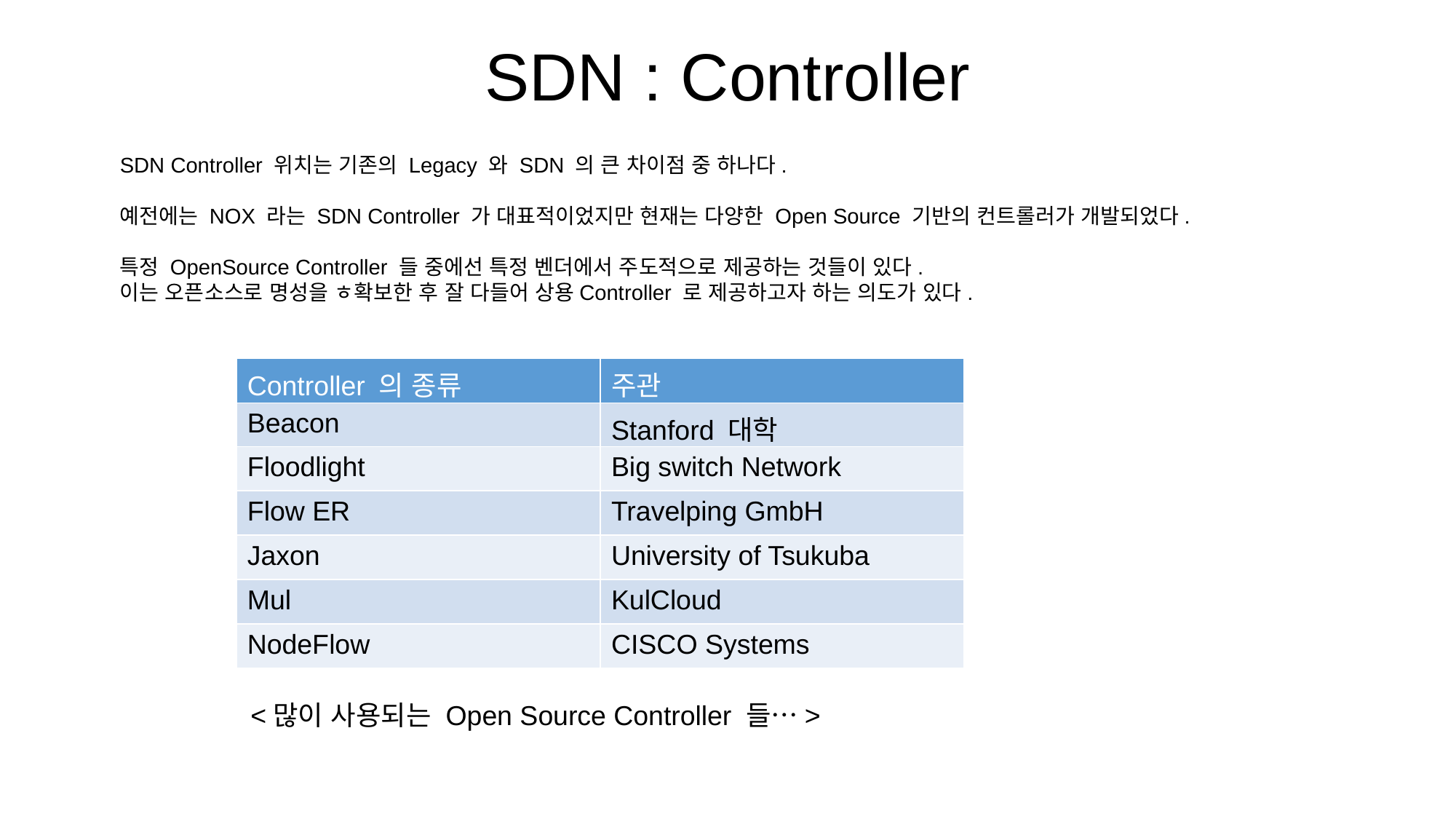

# SDN : Controller
SDN Controller 위치는 기존의 Legacy 와 SDN 의 큰 차이점 중 하나다.

예전에는 NOX 라는 SDN Controller 가 대표적이었지만 현재는 다양한 Open Source 기반의 컨트롤러가 개발되었다.

특정 OpenSource Controller 들 중에선 특정 벤더에서 주도적으로 제공하는 것들이 있다.
이는 오픈소스로 명성을 ㅎ확보한 후 잘 다들어 상용Controller 로 제공하고자 하는 의도가 있다.
| Controller 의 종류 | 주관 |
| --- | --- |
| Beacon | Stanford 대학 |
| Floodlight | Big switch Network |
| Flow ER | Travelping GmbH |
| Jaxon | University of Tsukuba |
| Mul | KulCloud |
| NodeFlow | CISCO Systems |
<많이 사용되는 Open Source Controller 들…>